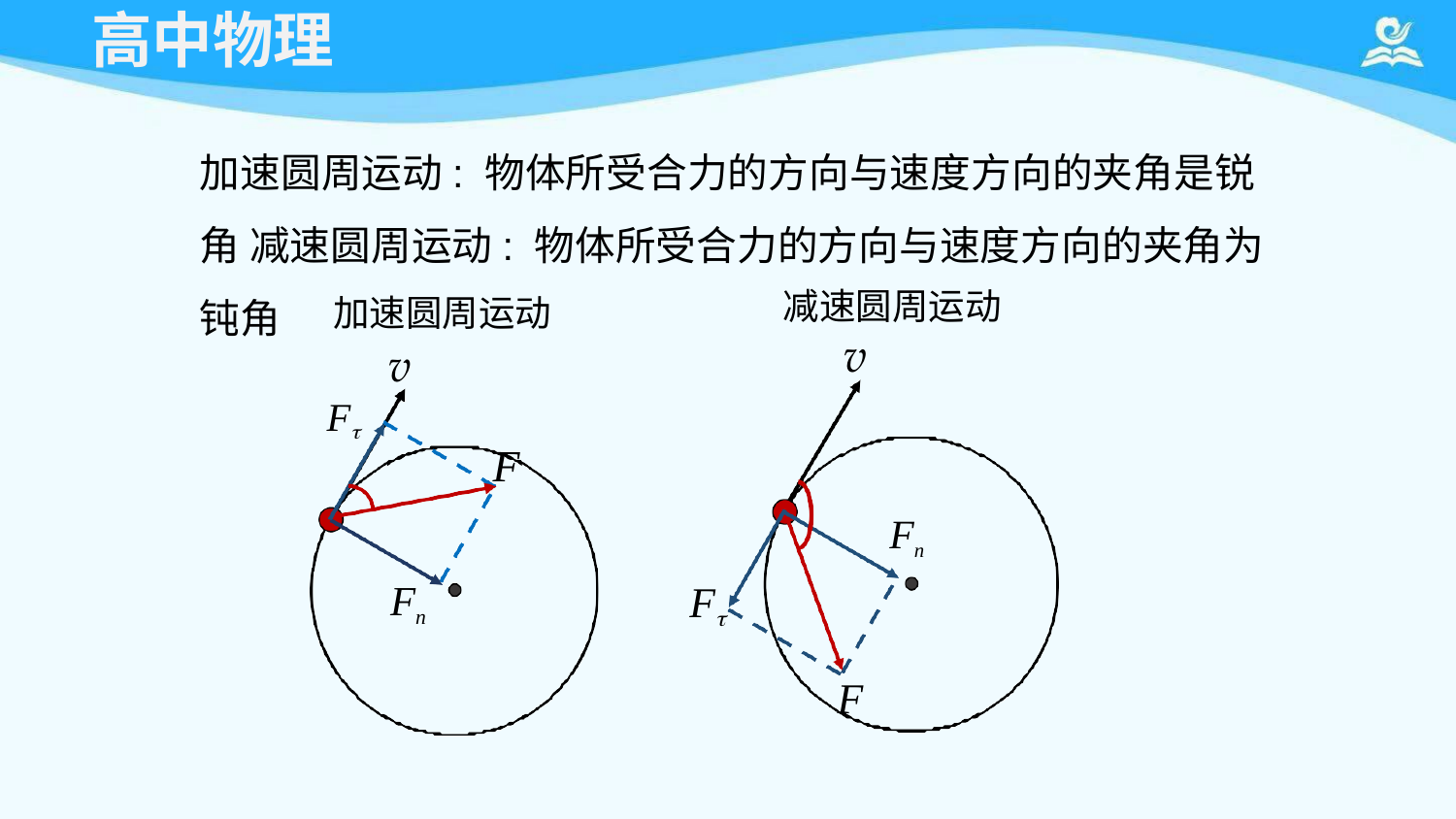

# 高中物理
加速圆周运动: 物体所受合力的方向与速度方向的夹角是锐角 减速圆周运动: 物体所受合力的方向与速度方向的夹角为钝角
减速圆周运动
v
加速圆周运动
v

Fτ
F
Fn
Fn
Fτ
F